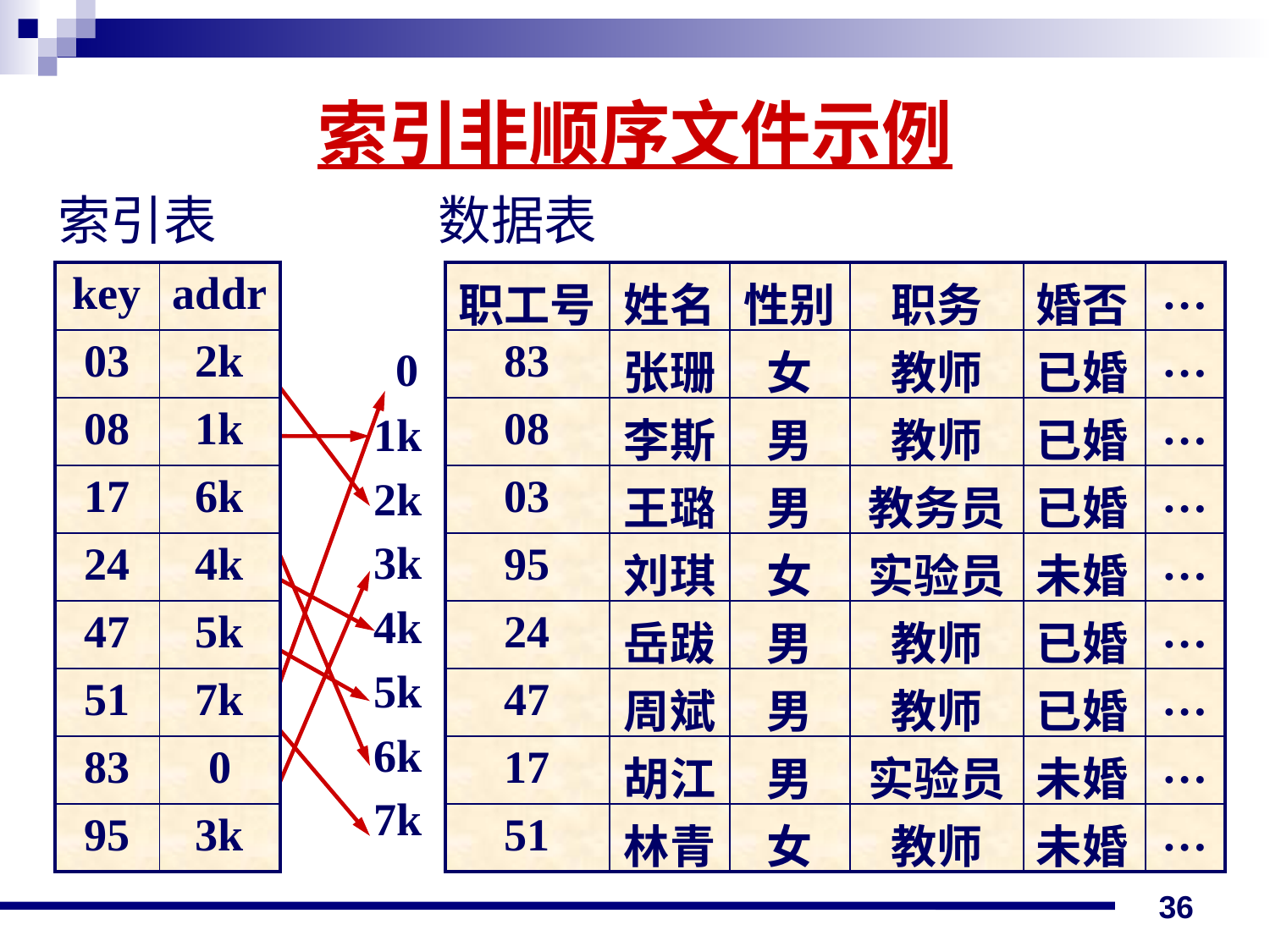

索引非顺序文件示例
索引表
数据表
| key | addr |
| --- | --- |
| 03 | 2k |
| 08 | 1k |
| 17 | 6k |
| 24 | 4k |
| 47 | 5k |
| 51 | 7k |
| 83 | 0 |
| 95 | 3k |
| 职工号 | 姓名 | 性别 | 职务 | 婚否 | … |
| --- | --- | --- | --- | --- | --- |
| 83 | 张珊 | 女 | 教师 | 已婚 | … |
| 08 | 李斯 | 男 | 教师 | 已婚 | … |
| 03 | 王璐 | 男 | 教务员 | 已婚 | … |
| 95 | 刘琪 | 女 | 实验员 | 未婚 | … |
| 24 | 岳跋 | 男 | 教师 | 已婚 | … |
| 47 | 周斌 | 男 | 教师 | 已婚 | … |
| 17 | 胡江 | 男 | 实验员 | 未婚 | … |
| 51 | 林青 | 女 | 教师 | 未婚 | … |
   0
 1k
 2k
 3k
 4k
 5k
 6k
 7k

36